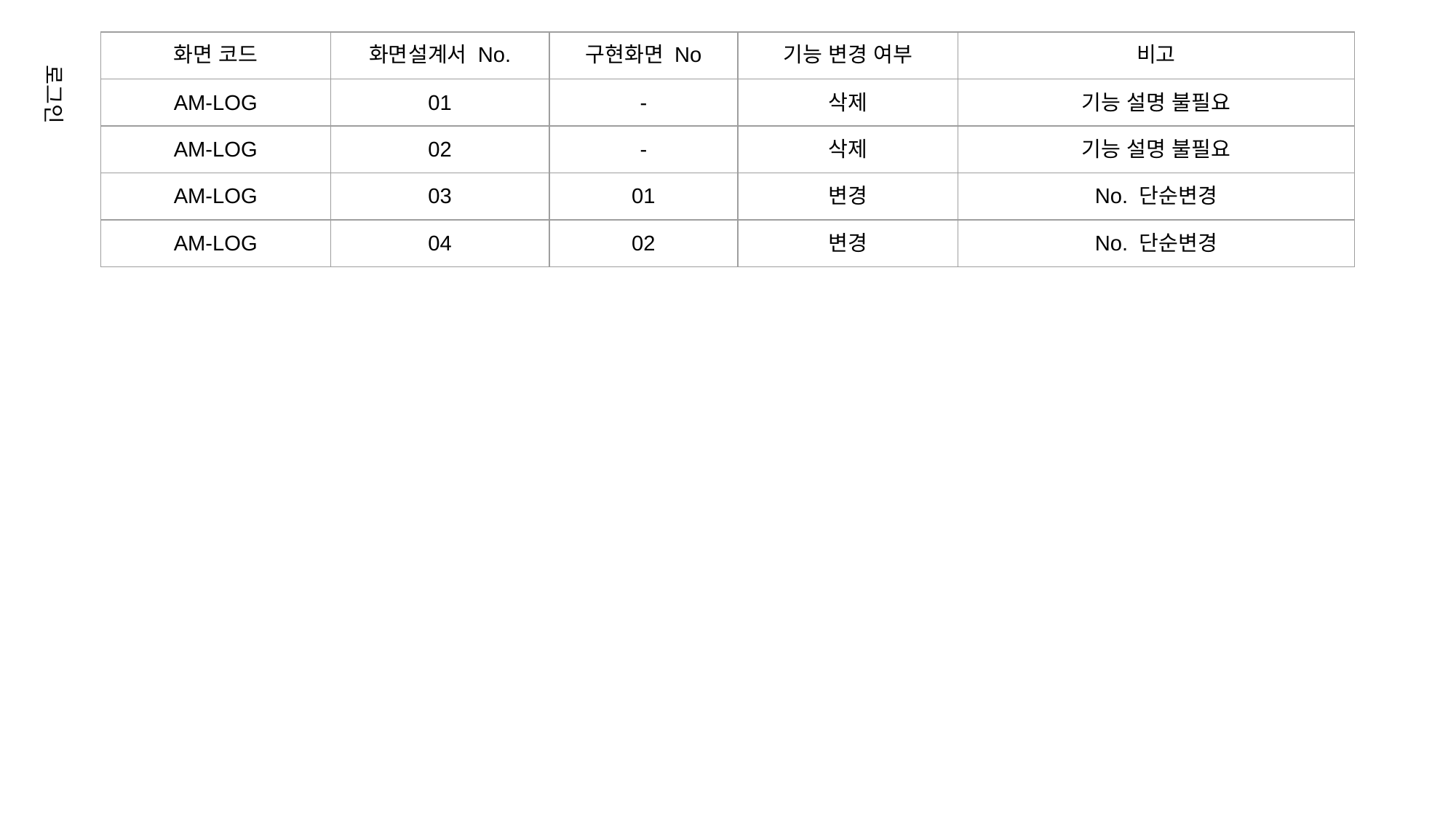

| 화면 코드 | 화면설계서 No. | 구현화면 No | 기능 변경 여부 | 비고 |
| --- | --- | --- | --- | --- |
| AM-LOG | 01 | - | 삭제 | 기능 설명 불필요 |
| AM-LOG | 02 | - | 삭제 | 기능 설명 불필요 |
| AM-LOG | 03 | 01 | 변경 | No. 단순변경 |
| AM-LOG | 04 | 02 | 변경 | No. 단순변경 |
로그인